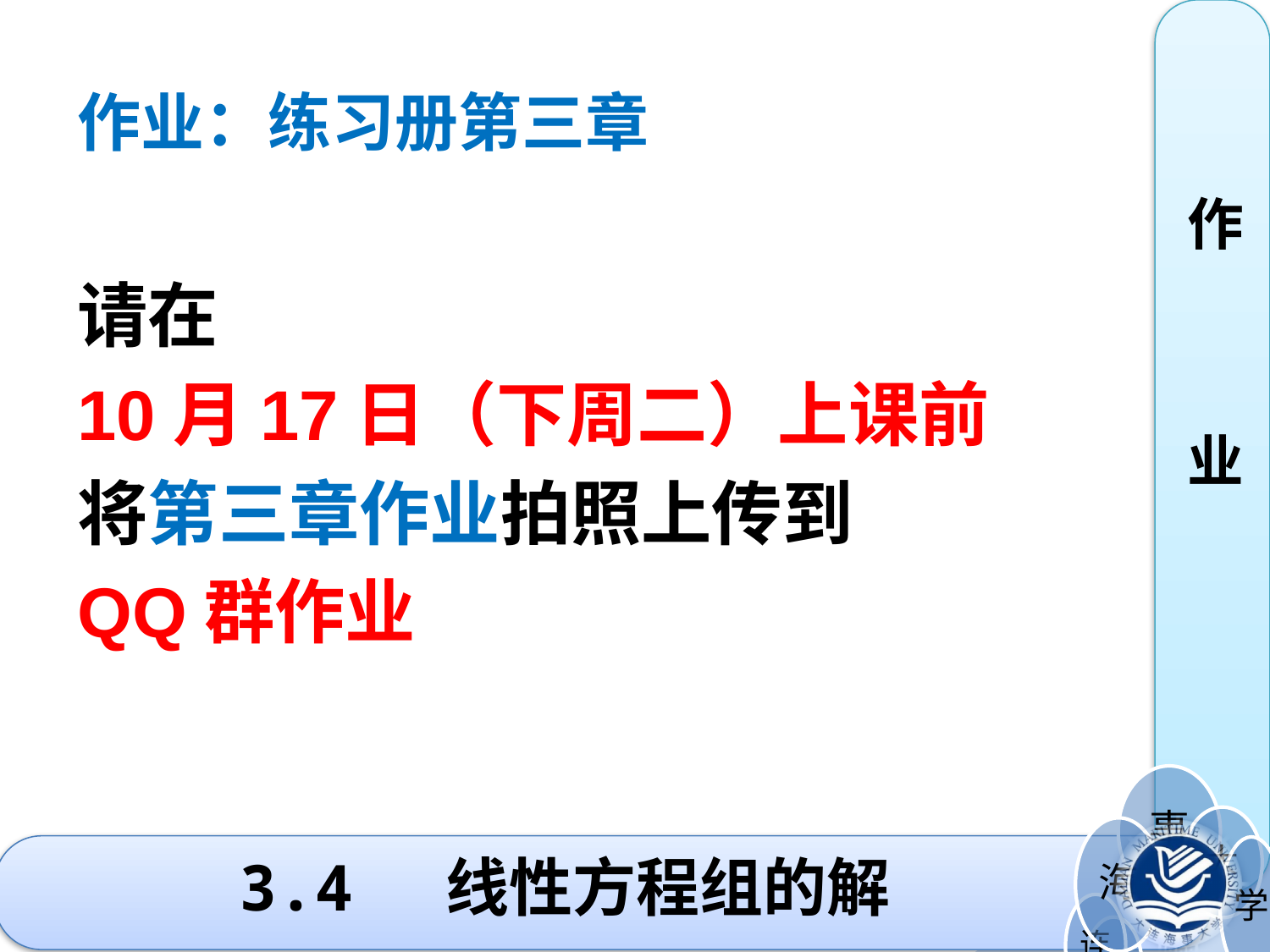

作

业
作业：练习册第三章

请在
10月17日（下周二）上课前
将第三章作业拍照上传到
QQ群作业
# 3.4  线性方程组的解